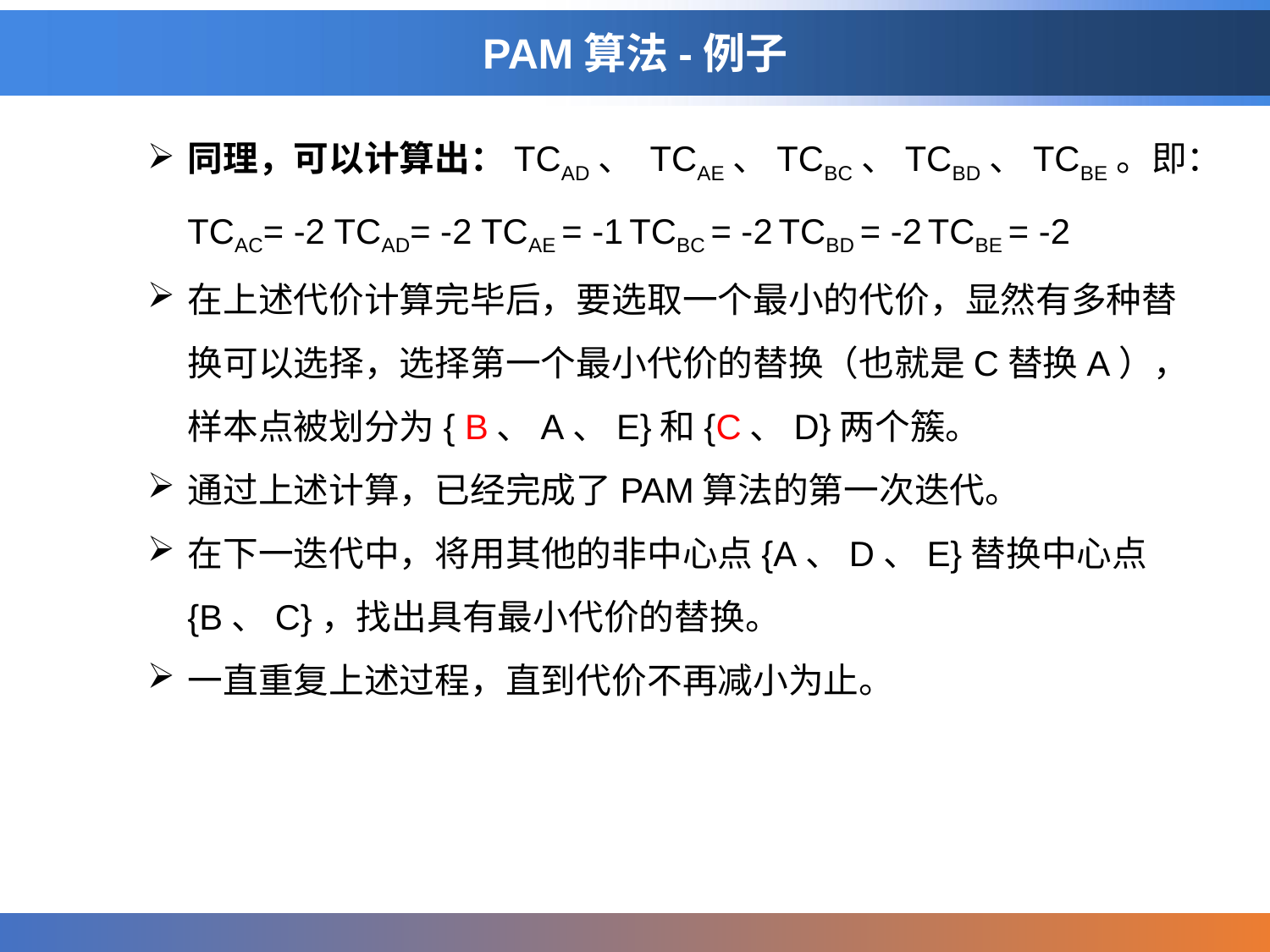

# PAM算法-例子
同理，可以计算出：TCAD、 TCAE、TCBC、TCBD、TCBE。即：TCAC= -2 TCAD= -2 TCAE = -1 TCBC = -2 TCBD = -2 TCBE = -2
在上述代价计算完毕后，要选取一个最小的代价，显然有多种替换可以选择，选择第一个最小代价的替换（也就是C替换A），样本点被划分为{ B、A、E}和{C、D}两个簇。
通过上述计算，已经完成了PAM算法的第一次迭代。
在下一迭代中，将用其他的非中心点{A、D、E}替换中心点{B、C}，找出具有最小代价的替换。
一直重复上述过程，直到代价不再减小为止。